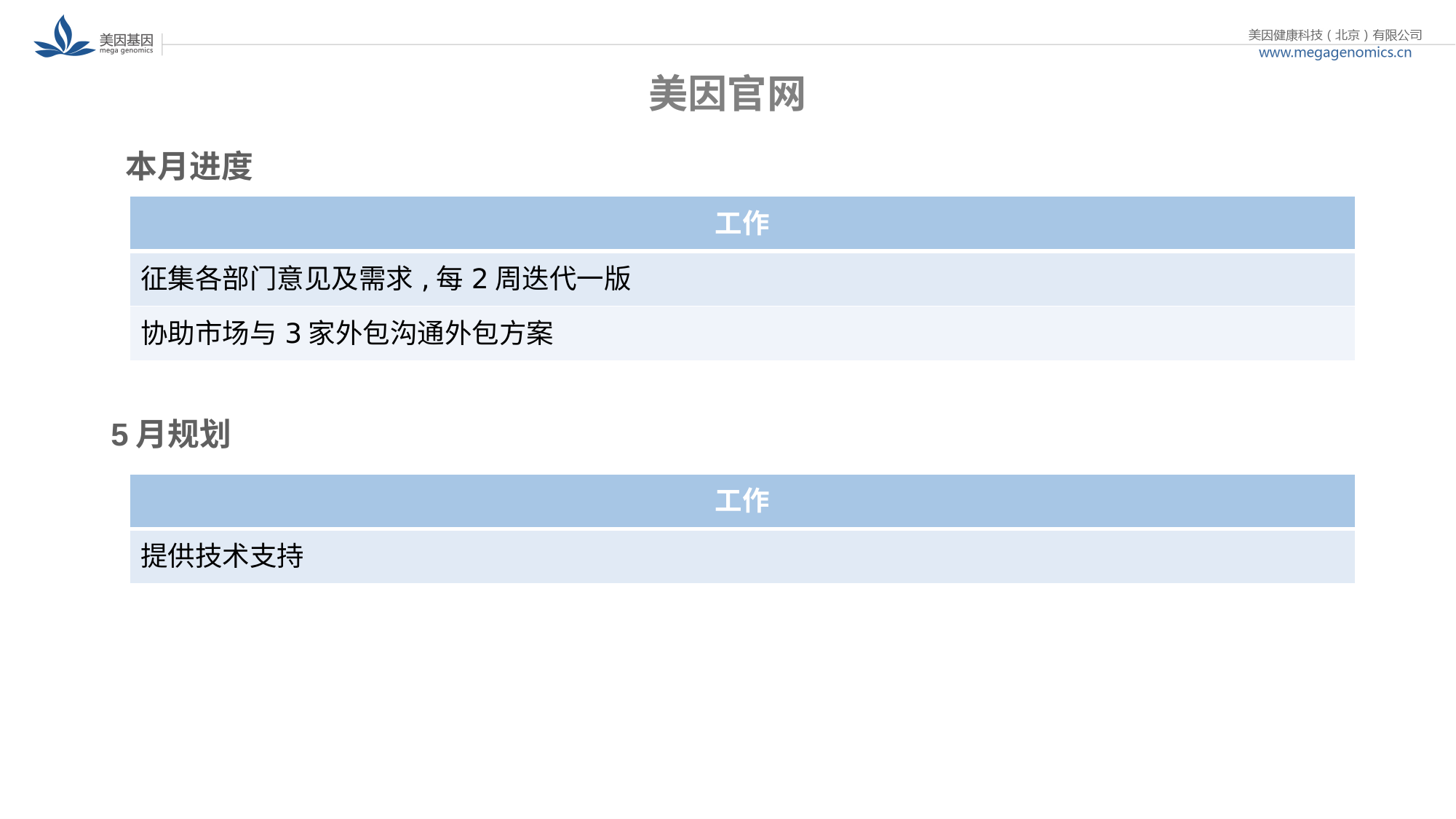

# 美因官网
 本月进度

5月规划

| 工作 |
| --- |
| 征集各部门意见及需求,每2周迭代一版 |
| 协助市场与3家外包沟通外包方案 |
| 工作 |
| --- |
| 提供技术支持 |